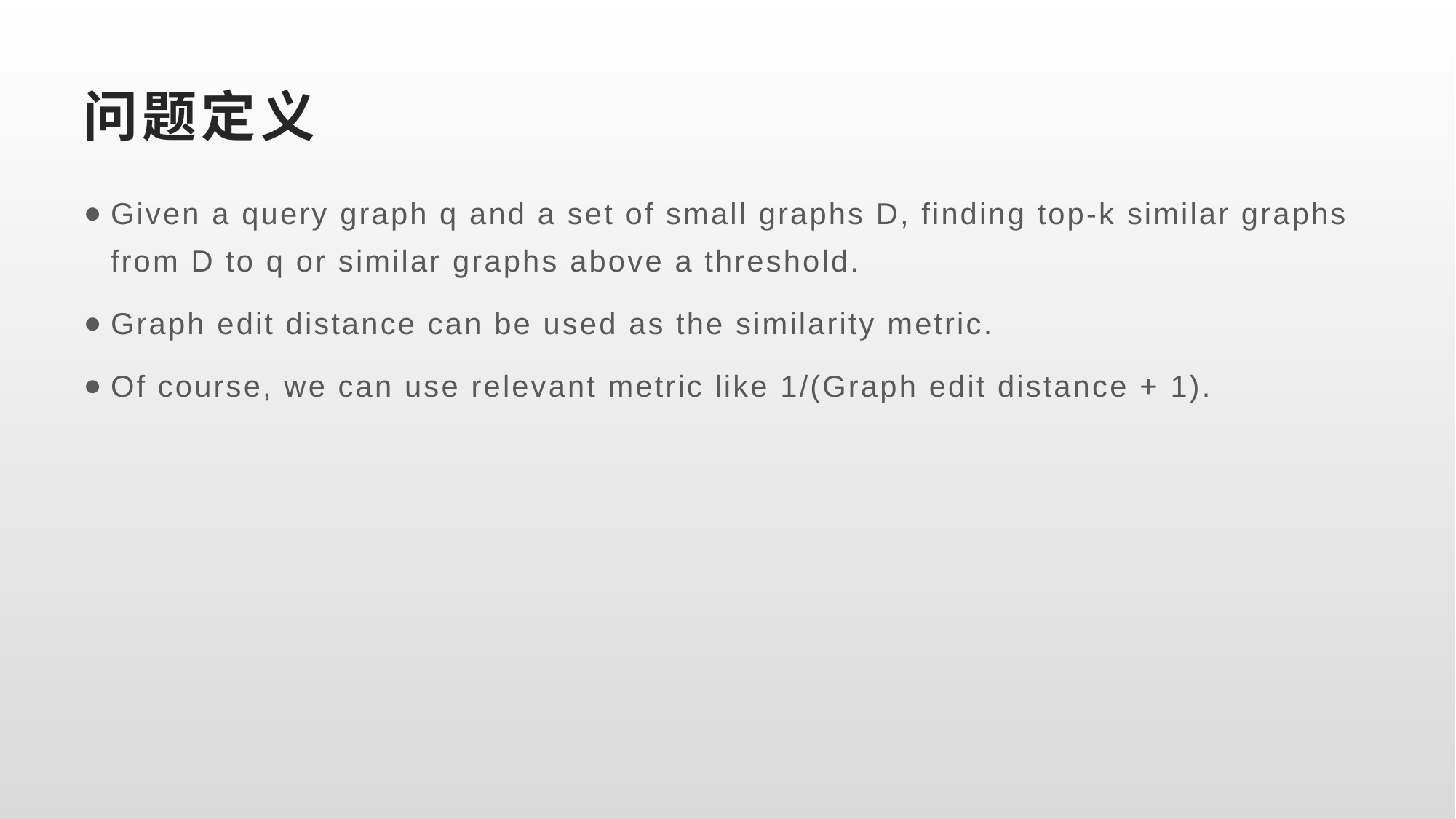

# 问题定义
Given a query graph q and a set of small graphs D, finding top-k similar graphs from D to q or similar graphs above a threshold.
Graph edit distance can be used as the similarity metric.
Of course, we can use relevant metric like 1/(Graph edit distance + 1).